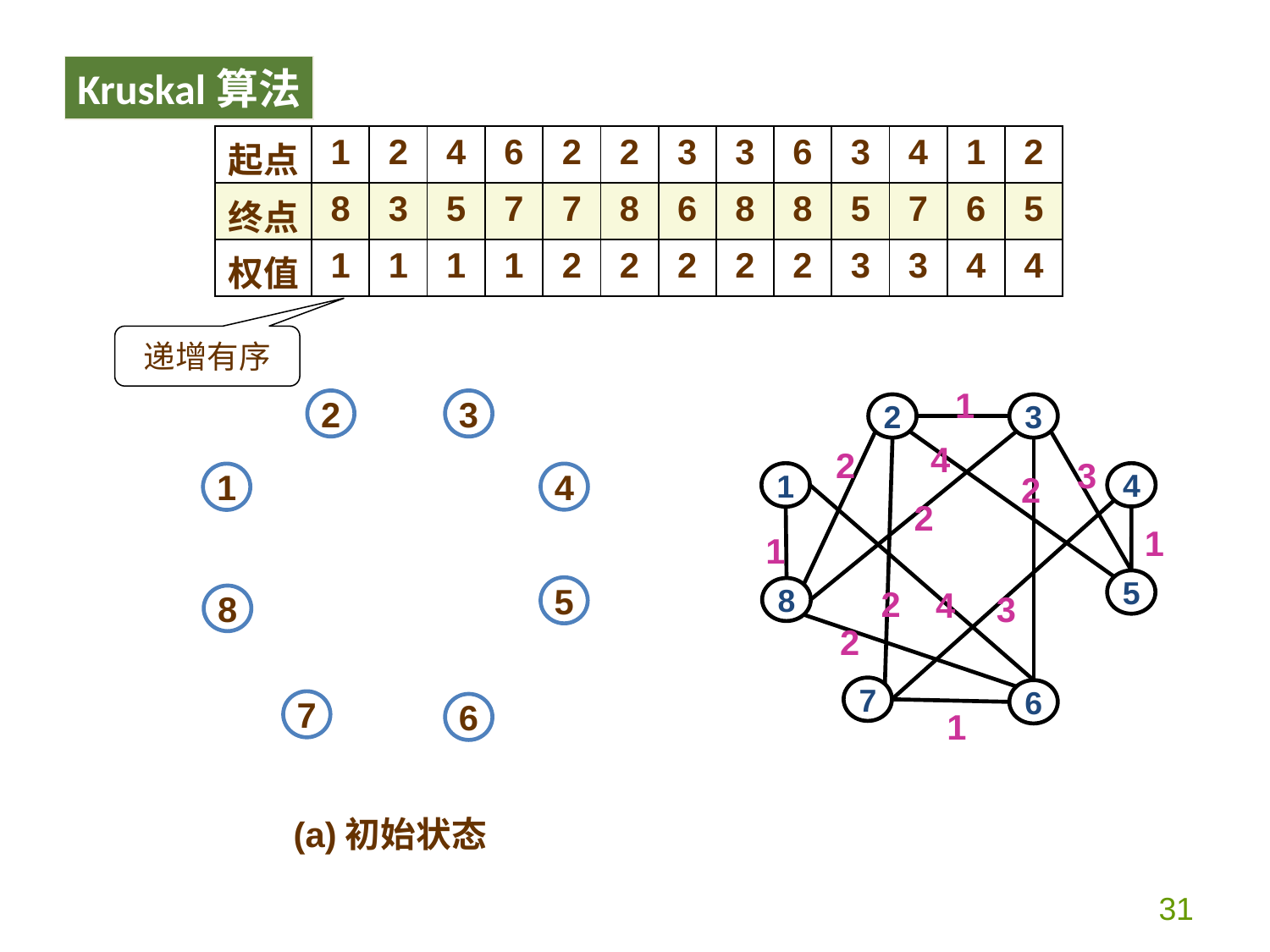

Kruskal算法
| 起点 | 1 | 2 | 4 | 6 | 2 | 2 | 3 | 3 | 6 | 3 | 4 | 1 | 2 |
| --- | --- | --- | --- | --- | --- | --- | --- | --- | --- | --- | --- | --- | --- |
| 终点 | 8 | 3 | 5 | 7 | 7 | 8 | 6 | 8 | 8 | 5 | 7 | 6 | 5 |
| 权值 | 1 | 1 | 1 | 1 | 2 | 2 | 2 | 2 | 2 | 3 | 3 | 4 | 4 |
递增有序
1
2
3
4
2
3
2
1
4
2
1
1
5
2
4
8
3
2
7
6
1
2
3
1
4
5
8
7
6
(a)初始状态
31